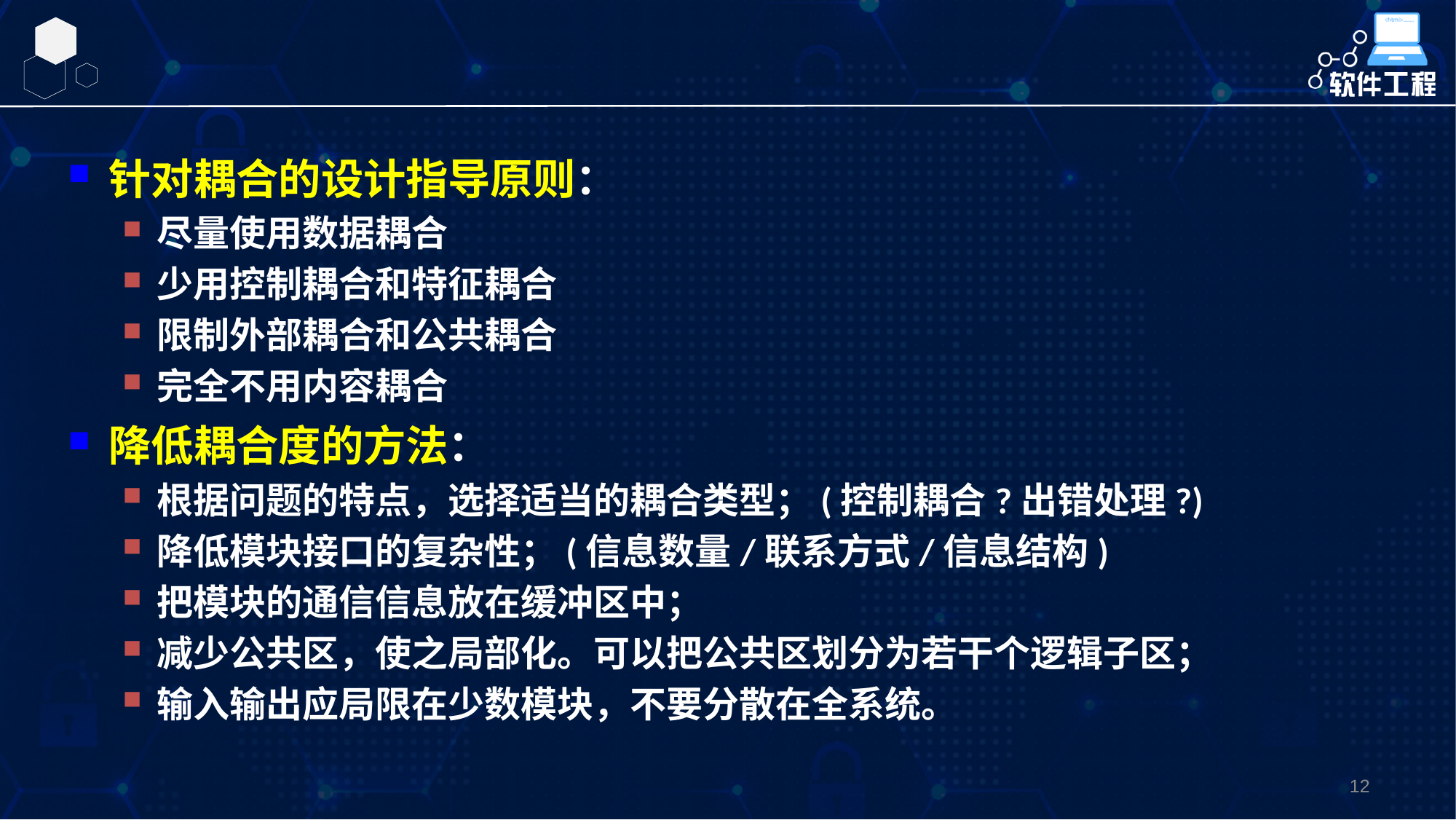

12
针对耦合的设计指导原则：
尽量使用数据耦合
少用控制耦合和特征耦合
限制外部耦合和公共耦合
完全不用内容耦合
降低耦合度的方法：
根据问题的特点，选择适当的耦合类型；(控制耦合?出错处理?)
降低模块接口的复杂性；(信息数量/联系方式/信息结构)
把模块的通信信息放在缓冲区中；
减少公共区，使之局部化。可以把公共区划分为若干个逻辑子区；
输入输出应局限在少数模块，不要分散在全系统。